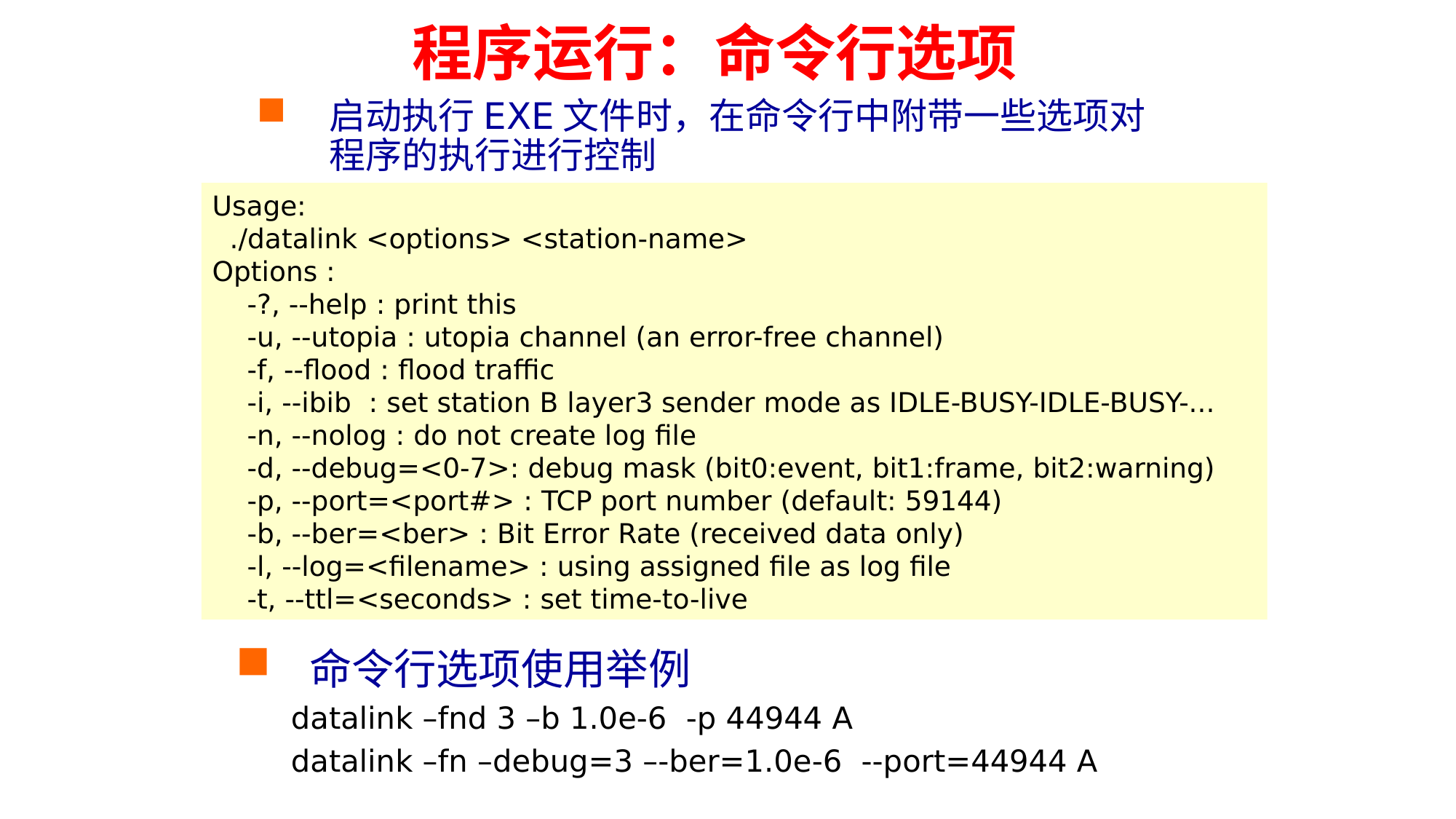

# 程序运行：命令行选项
启动执行EXE文件时，在命令行中附带一些选项对程序的执行进行控制
Usage:
  ./datalink <options> <station-name>
Options :
    -?, --help : print this
    -u, --utopia : utopia channel (an error-free channel)
    -f, --flood : flood traffic
    -i, --ibib  : set station B layer3 sender mode as IDLE-BUSY-IDLE-BUSY-...
    -n, --nolog : do not create log file
    -d, --debug=<0-7>: debug mask (bit0:event, bit1:frame, bit2:warning)
    -p, --port=<port#> : TCP port number (default: 59144)
    -b, --ber=<ber> : Bit Error Rate (received data only)
    -l, --log=<filename> : using assigned file as log file
    -t, --ttl=<seconds> : set time-to-live
命令行选项使用举例
datalink –fnd 3 –b 1.0e-6  -p 44944 A
datalink –fn –debug=3 –-ber=1.0e-6  --port=44944 A